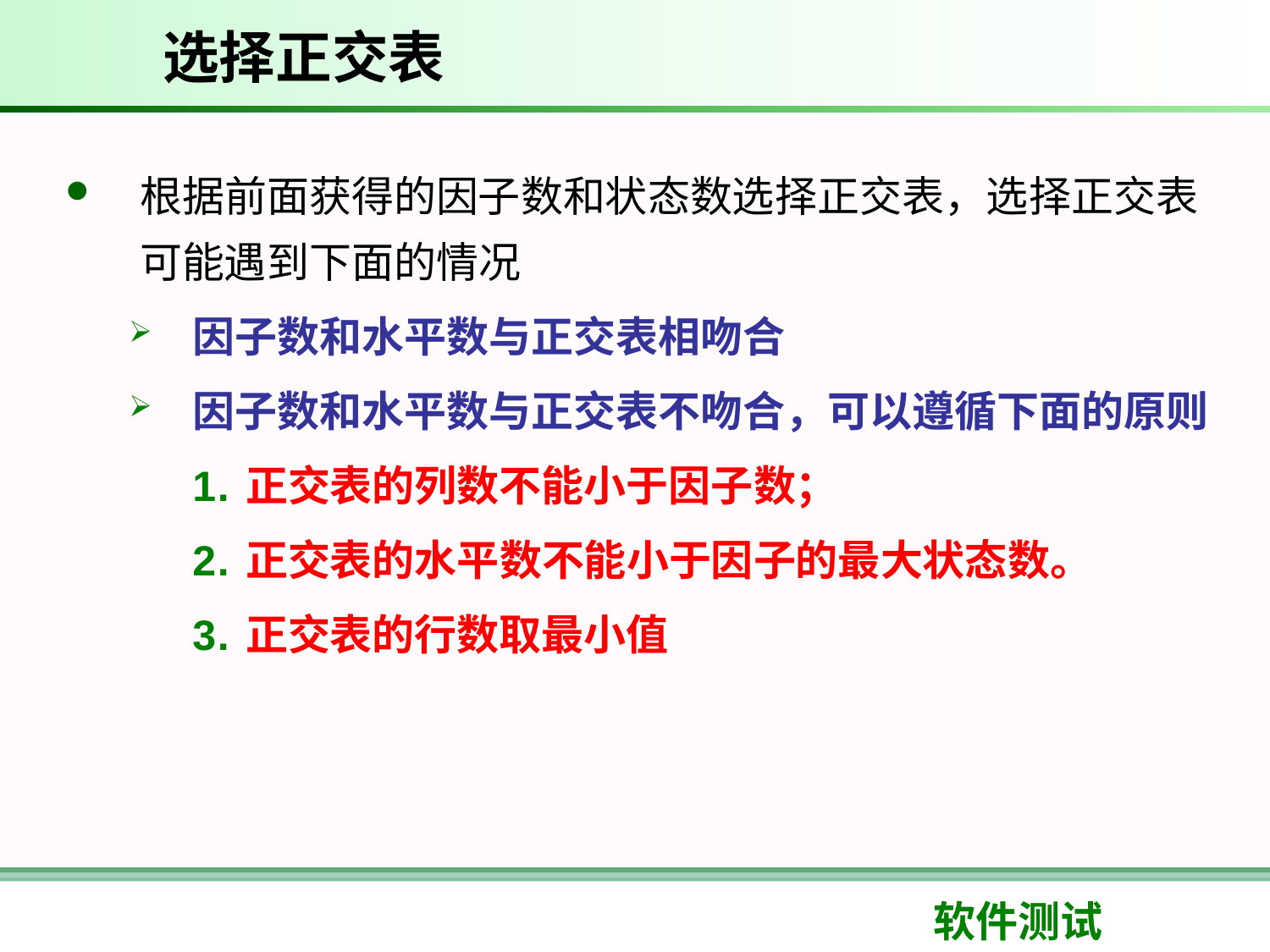

# 选择正交表
根据前面获得的因子数和状态数选择正交表，选择正交表可能遇到下面的情况
因子数和水平数与正交表相吻合
因子数和水平数与正交表不吻合，可以遵循下面的原则
正交表的列数不能小于因子数；
正交表的水平数不能小于因子的最大状态数。
正交表的行数取最小值